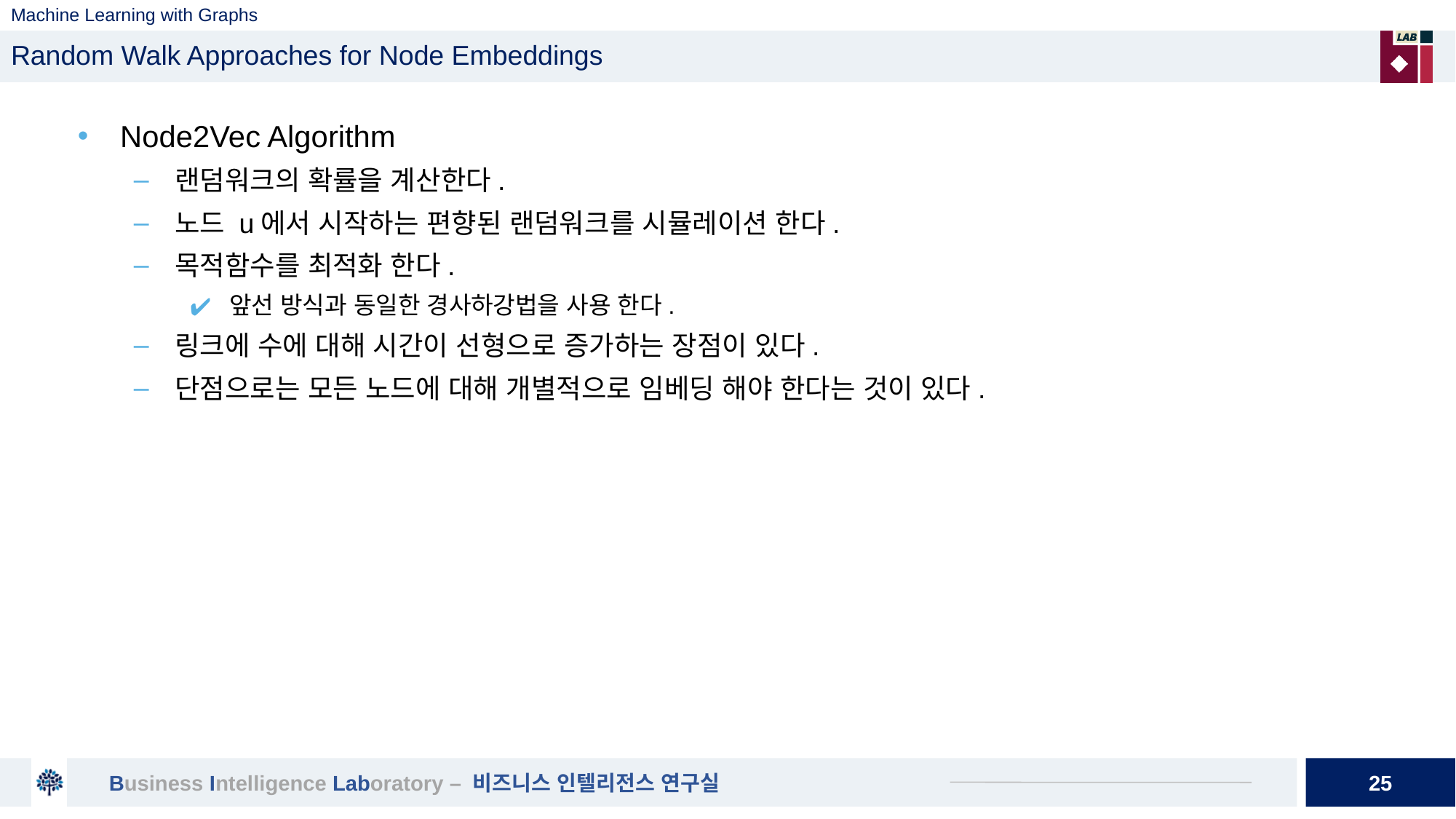

# Machine Learning with Graphs
Random Walk Approaches for Node Embeddings
Node2Vec Algorithm
랜덤워크의 확률을 계산한다.
노드 u에서 시작하는 편향된 랜덤워크를 시뮬레이션 한다.
목적함수를 최적화 한다.
앞선 방식과 동일한 경사하강법을 사용 한다.
링크에 수에 대해 시간이 선형으로 증가하는 장점이 있다.
단점으로는 모든 노드에 대해 개별적으로 임베딩 해야 한다는 것이 있다.
25